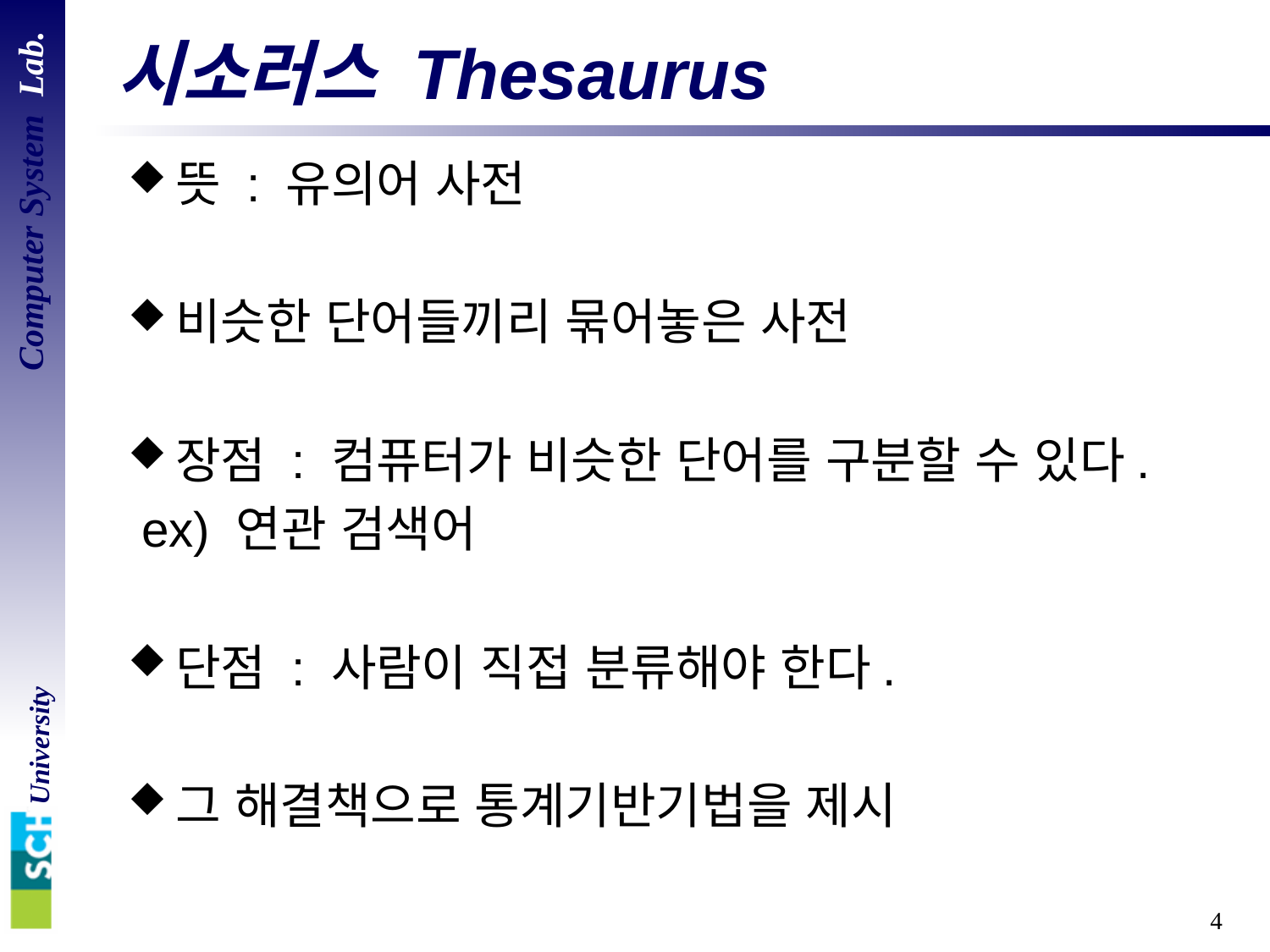

# 시소러스 Thesaurus
뜻 : 유의어 사전

비슷한 단어들끼리 묶어놓은 사전

장점 : 컴퓨터가 비슷한 단어를 구분할 수 있다.
 ex) 연관 검색어

단점 : 사람이 직접 분류해야 한다.

그 해결책으로 통계기반기법을 제시